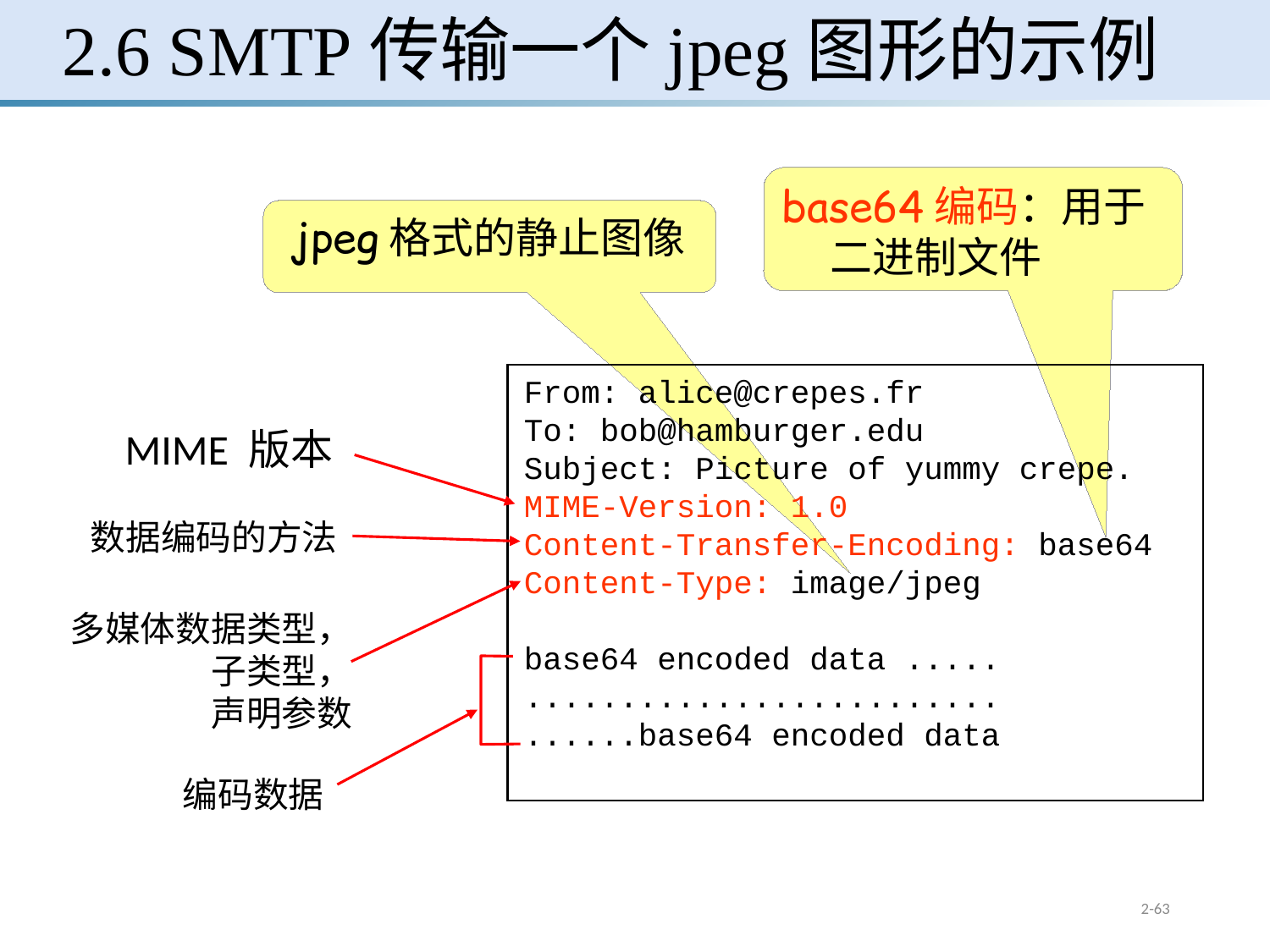

# 2.6 SMTP传输一个jpeg图形的示例
base64编码：用于二进制文件
jpeg格式的静止图像

From: alice@crepes.fr
To: bob@hamburger.edu
Subject: Picture of yummy crepe.
MIME-Version: 1.0
Content-Transfer-Encoding: base64
Content-Type: image/jpeg

base64 encoded data .....
.........................
......base64 encoded data

MIME 版本

数据编码的方法

多媒体数据类型，
子类型，
声明参数

编码数据
63